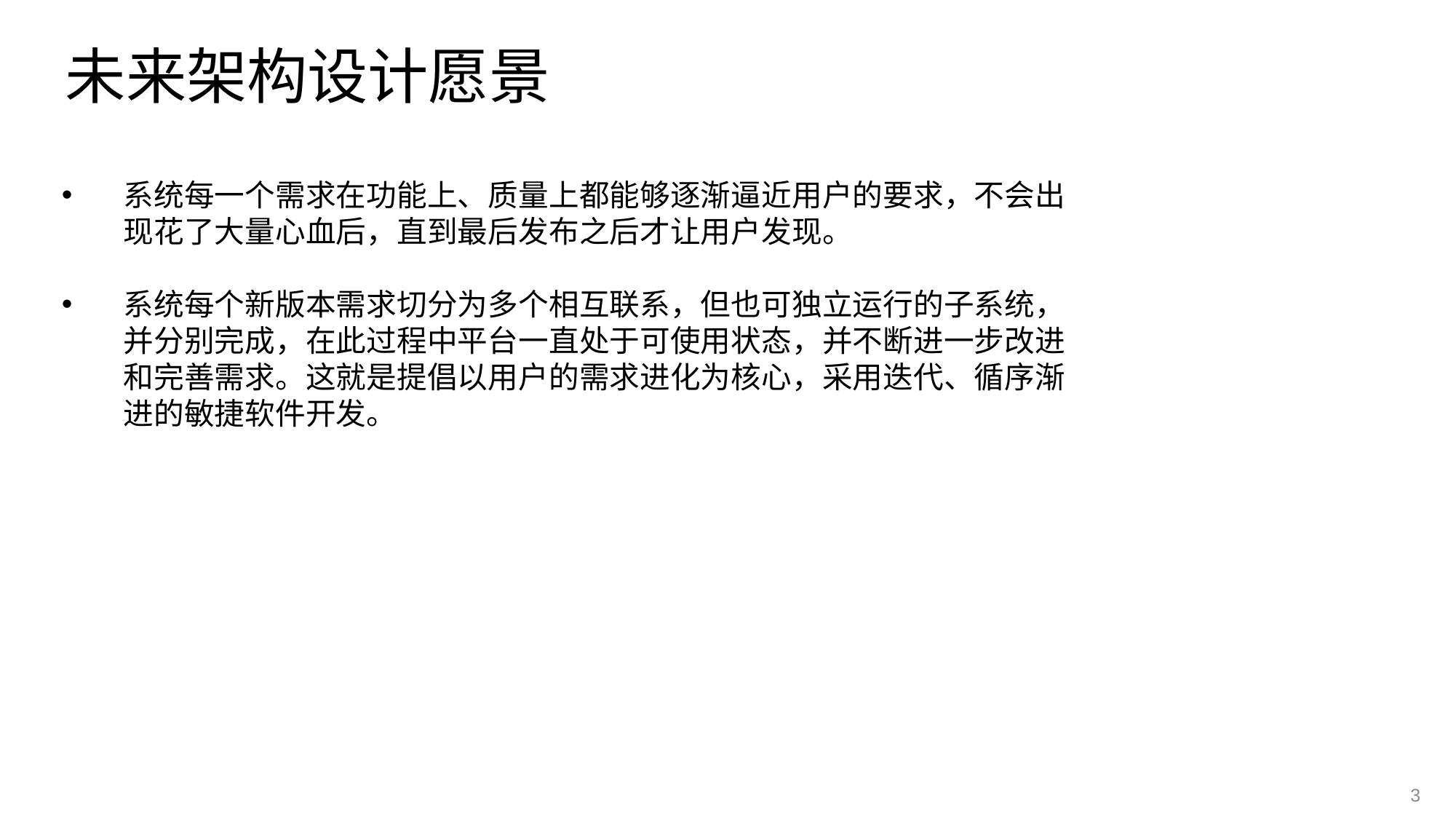

未来架构设计愿景
系统每一个需求在功能上、质量上都能够逐渐逼近用户的要求，不会出现花了大量心血后，直到最后发布之后才让用户发现。

系统每个新版本需求切分为多个相互联系，但也可独立运行的子系统，并分别完成，在此过程中平台一直处于可使用状态，并不断进一步改进和完善需求。这就是提倡以用户的需求进化为核心，采用迭代、循序渐进的敏捷软件开发。
3